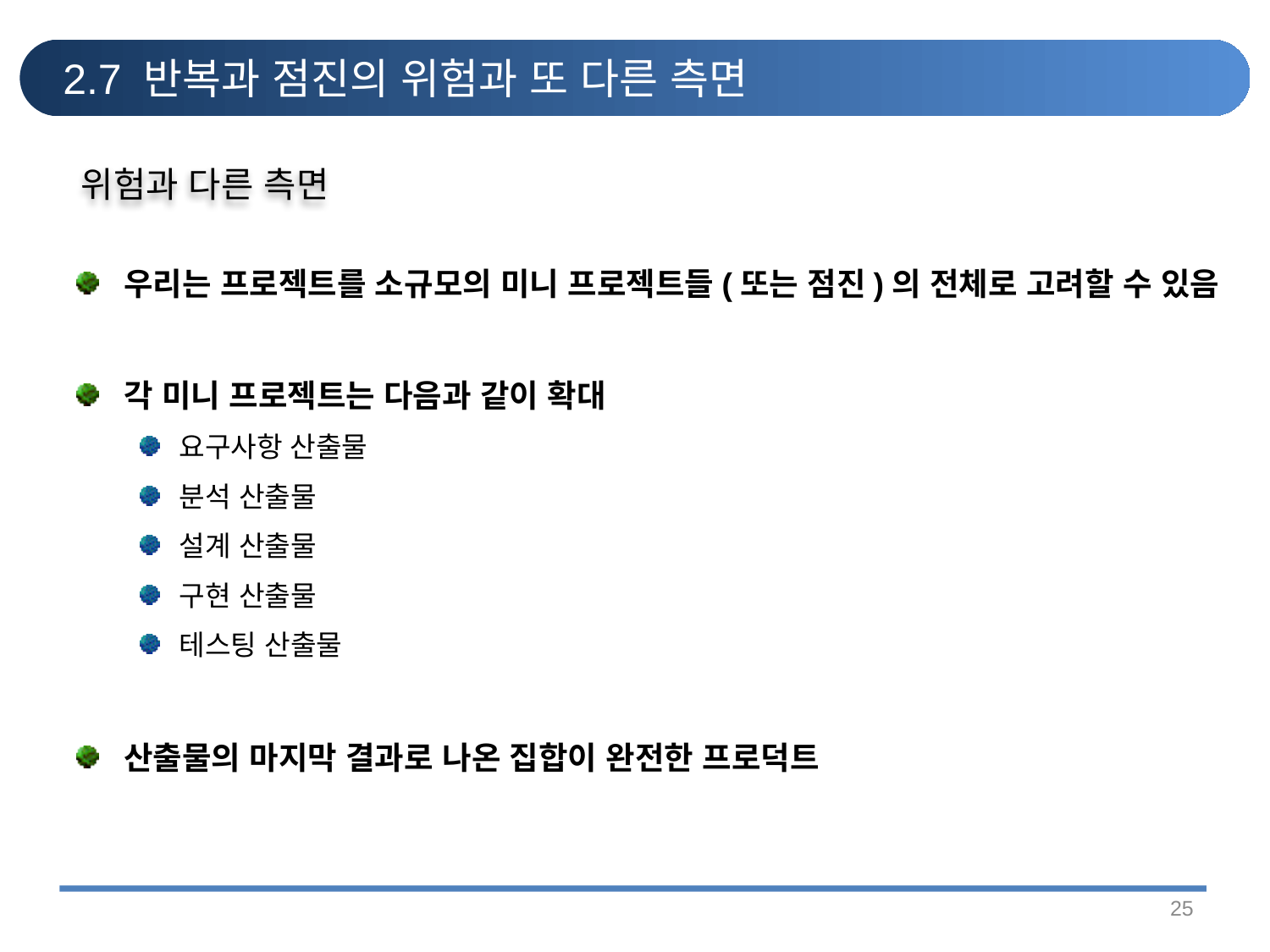

# 2.7 반복과 점진의 위험과 또 다른 측면
위험과 다른 측면
우리는 프로젝트를 소규모의 미니 프로젝트들(또는 점진)의 전체로 고려할 수 있음

각 미니 프로젝트는 다음과 같이 확대
요구사항 산출물
분석 산출물
설계 산출물
구현 산출물
테스팅 산출물

산출물의 마지막 결과로 나온 집합이 완전한 프로덕트
25